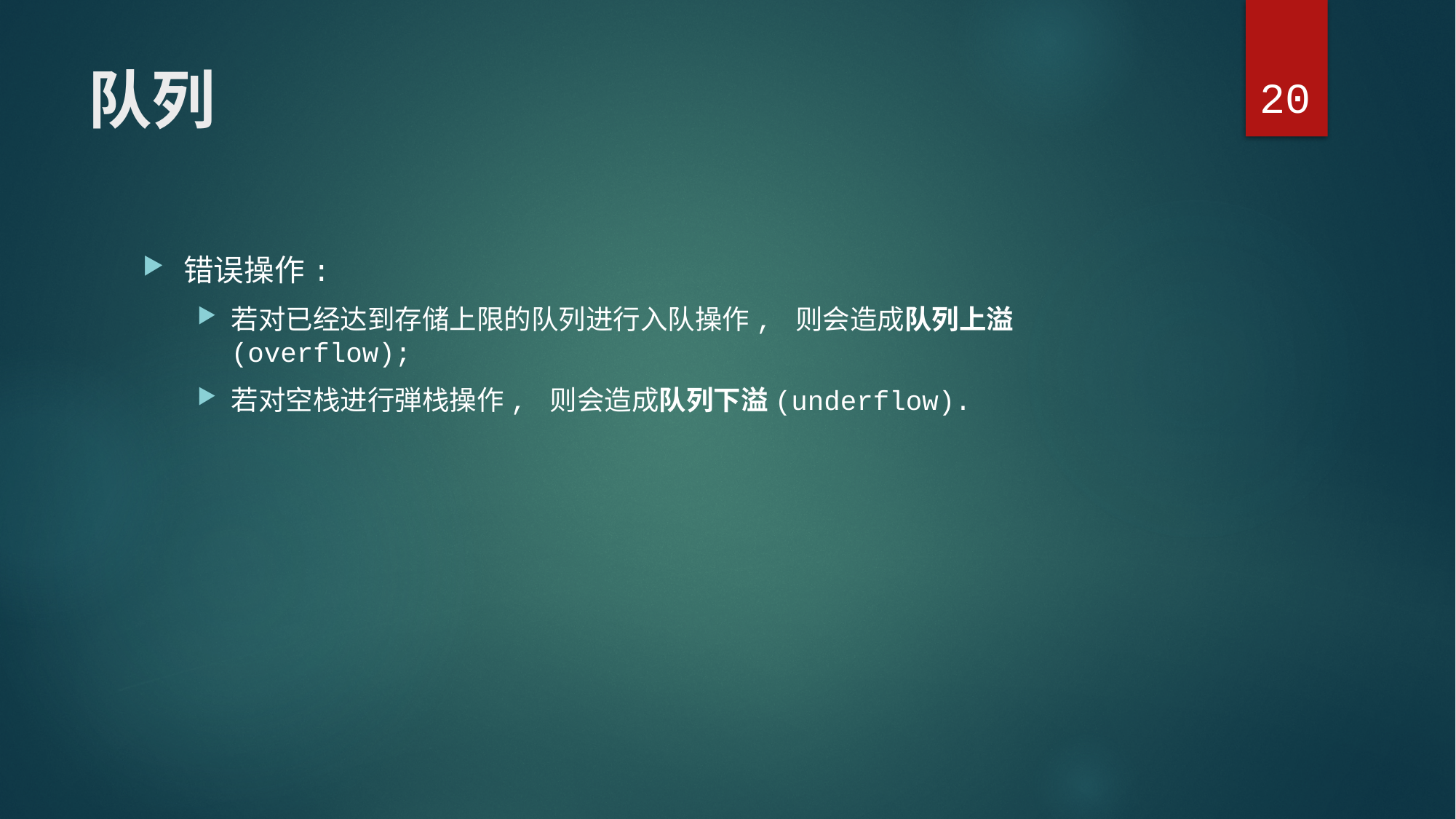

20
# 队列
错误操作:
若对已经达到存储上限的队列进行入队操作, 则会造成队列上溢(overflow);
若对空栈进行弾栈操作, 则会造成队列下溢(underflow).